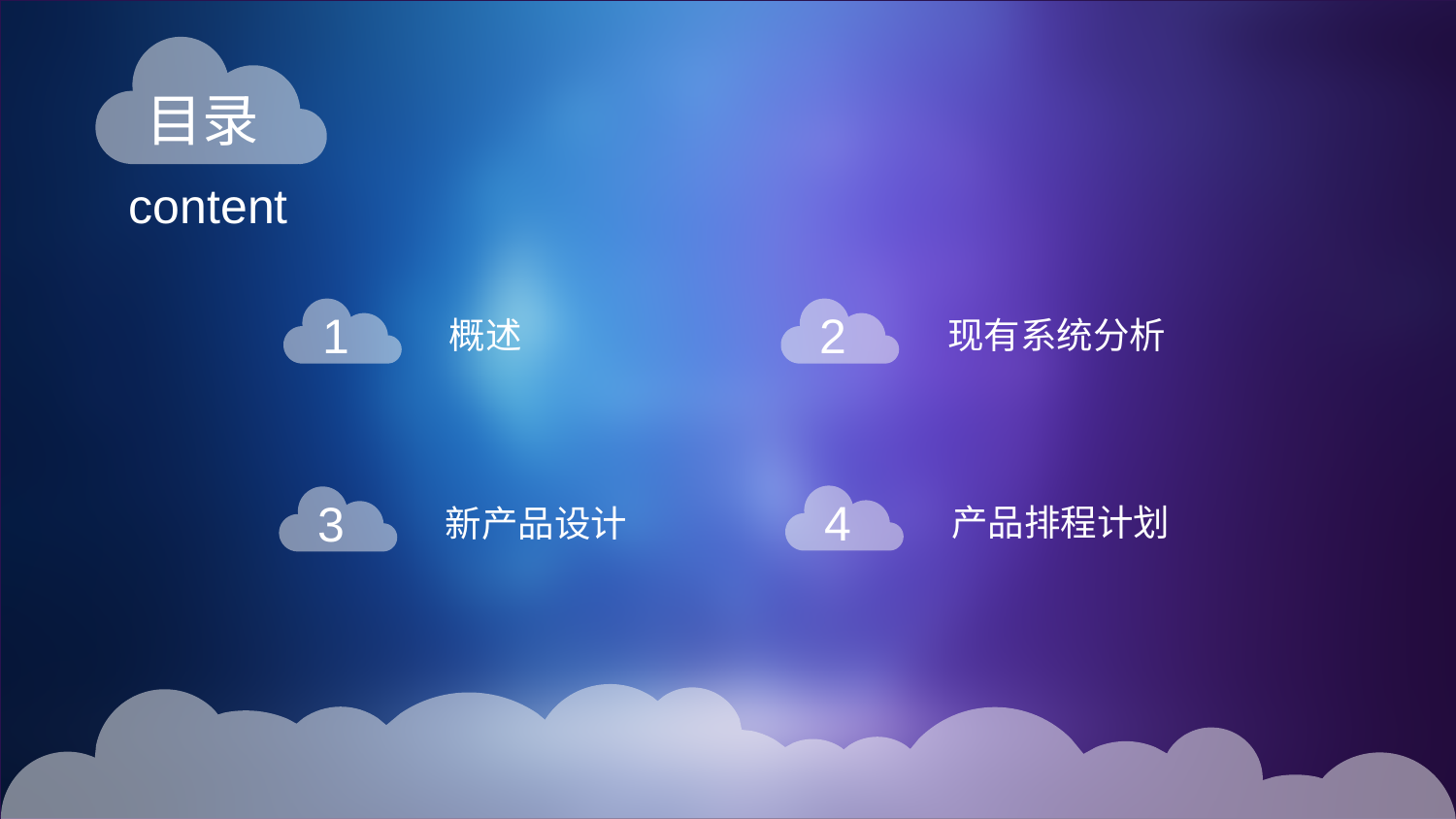

目录
content
1
2

概述
现有系统分析
4

3

产品排程计划
新产品设计